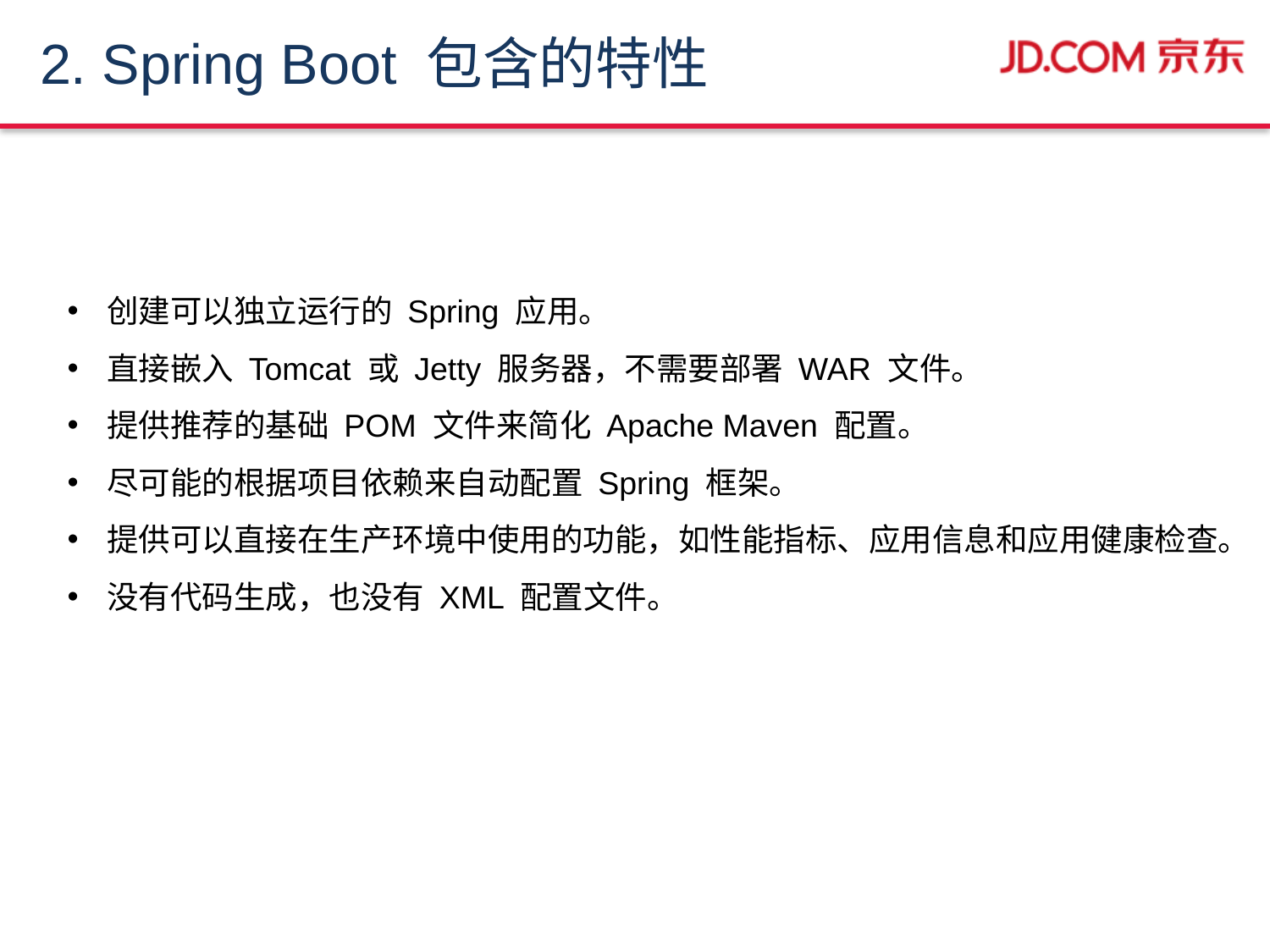

# 2. Spring Boot 包含的特性
创建可以独立运行的 Spring 应用。
直接嵌入 Tomcat 或 Jetty 服务器，不需要部署 WAR 文件。
提供推荐的基础 POM 文件来简化 Apache Maven 配置。
尽可能的根据项目依赖来自动配置 Spring 框架。
提供可以直接在生产环境中使用的功能，如性能指标、应用信息和应用健康检查。
没有代码生成，也没有 XML 配置文件。